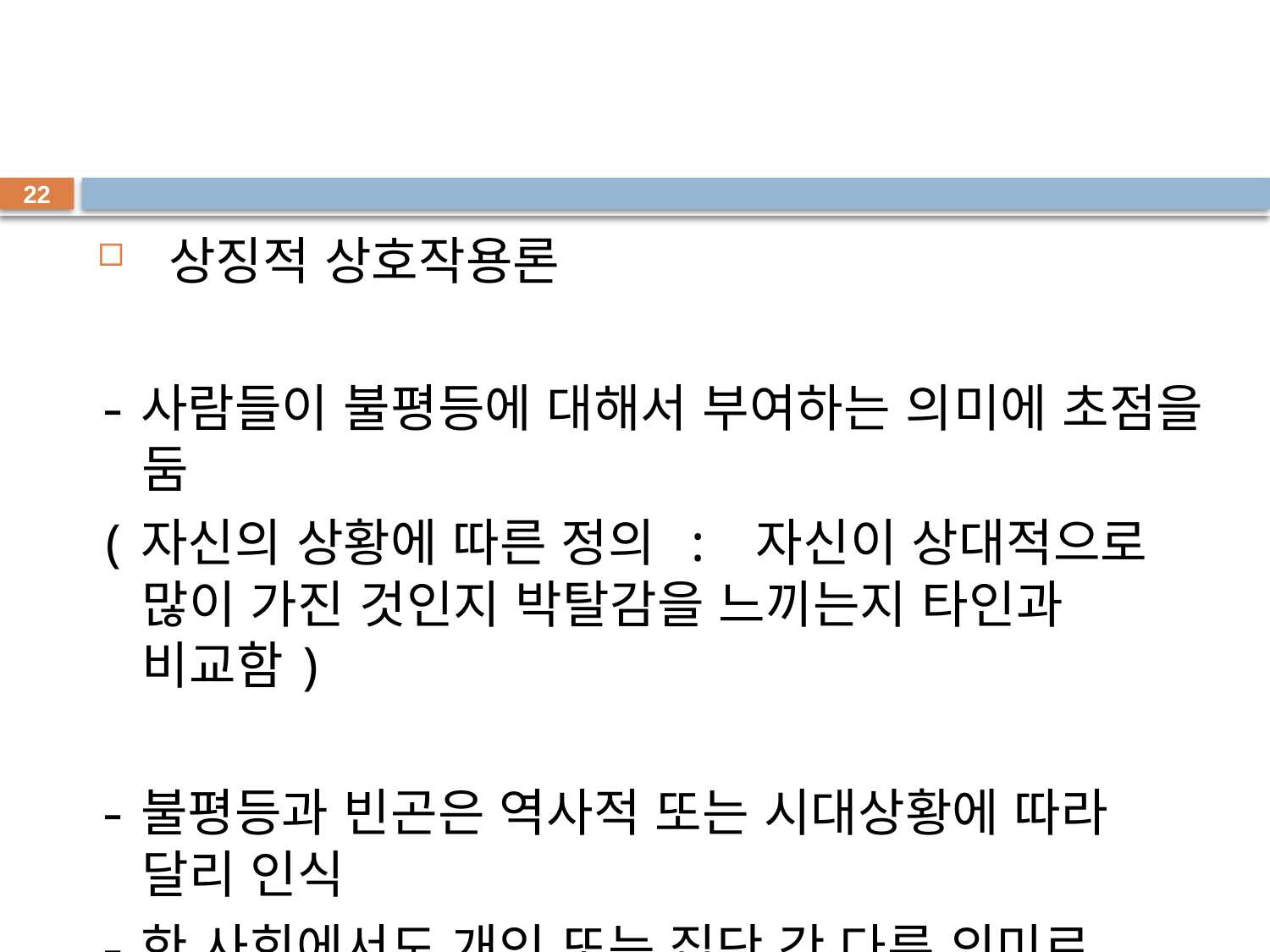

#
22
 상징적 상호작용론

-사람들이 불평등에 대해서 부여하는 의미에 초점을 둠
(자신의 상황에 따른 정의 : 자신이 상대적으로 많이 가진 것인지 박탈감을 느끼는지 타인과 비교함)

-불평등과 빈곤은 역사적 또는 시대상황에 따라 달리 인식
-한 사회에서도 개인 또는 집단 간 다른 의미로 해석될 수 있음